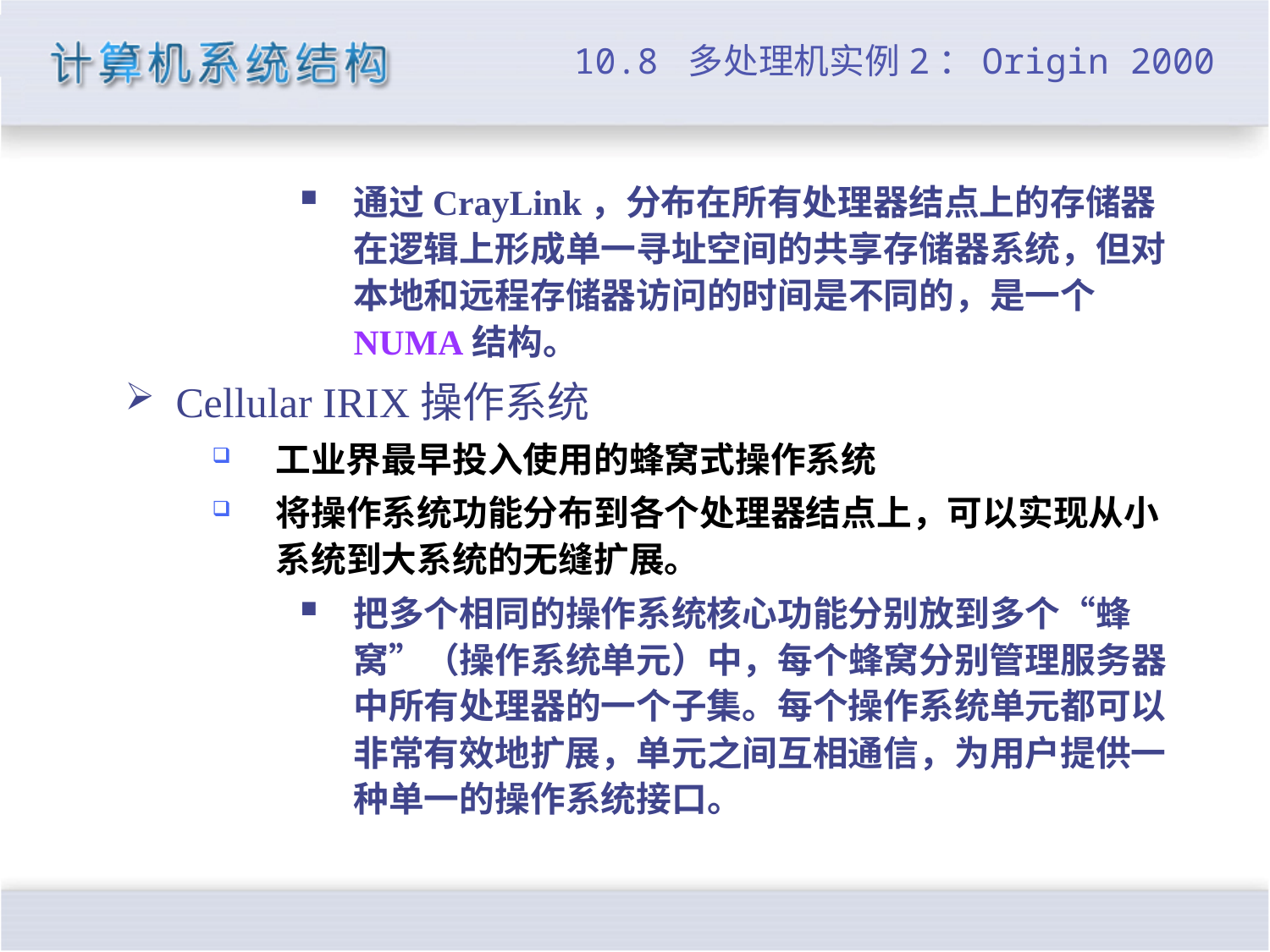

# 10.8 多处理机实例2：Origin 2000
通过CrayLink，分布在所有处理器结点上的存储器在逻辑上形成单一寻址空间的共享存储器系统，但对本地和远程存储器访问的时间是不同的，是一个NUMA结构。
 Cellular IRIX操作系统
工业界最早投入使用的蜂窝式操作系统
将操作系统功能分布到各个处理器结点上，可以实现从小系统到大系统的无缝扩展。
把多个相同的操作系统核心功能分别放到多个“蜂窝”（操作系统单元）中，每个蜂窝分别管理服务器中所有处理器的一个子集。每个操作系统单元都可以非常有效地扩展，单元之间互相通信，为用户提供一种单一的操作系统接口。